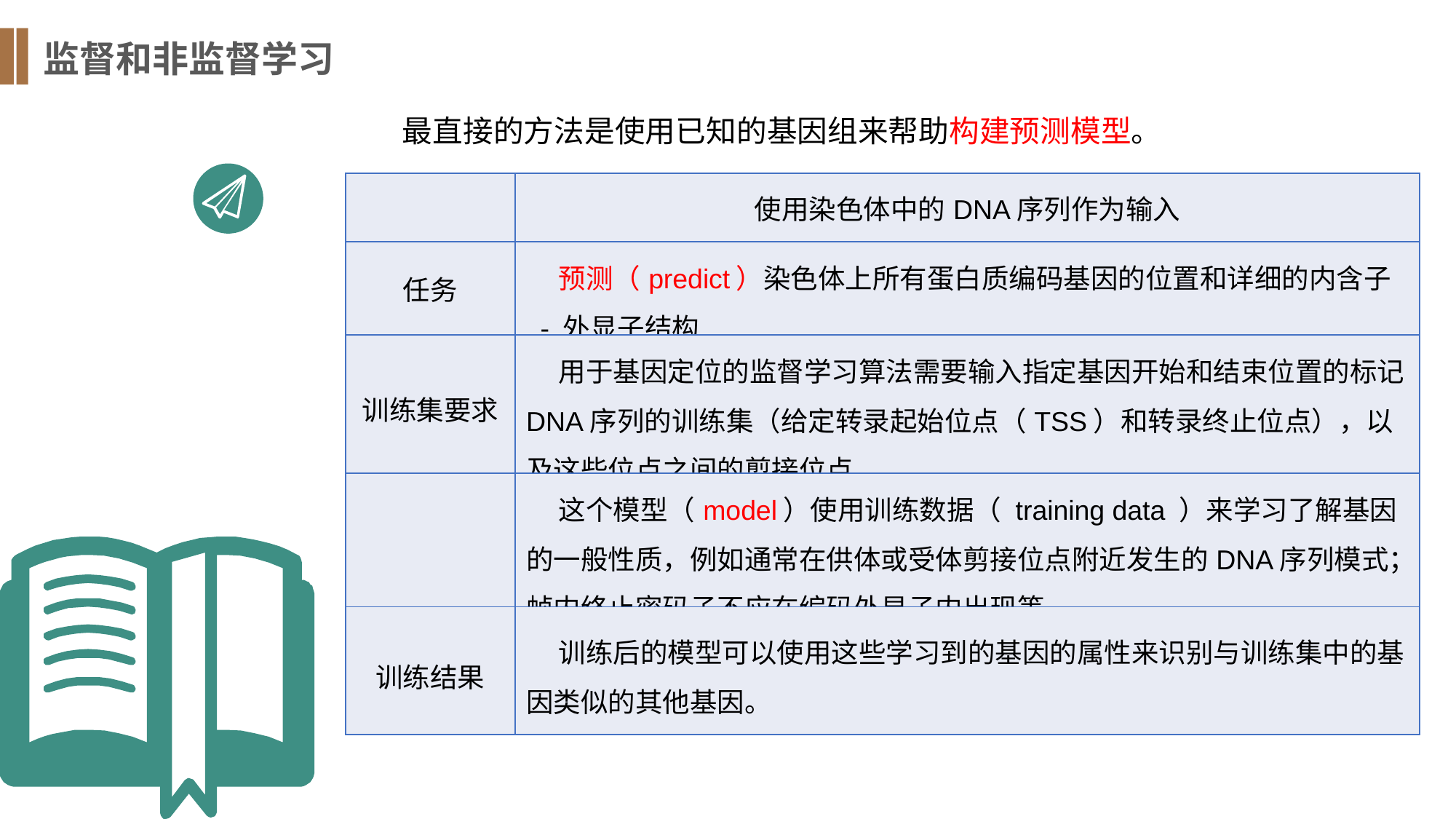

监督和非监督学习
	最直接的方法是使用已知的基因组来帮助构建预测模型。

|  | 使用染色体中的DNA序列作为输入 |
| --- | --- |
| 任务 | 预测（predict）染色体上所有蛋白质编码基因的位置和详细的内含子 - 外显子结构 |
| 训练集要求 | 用于基因定位的监督学习算法需要输入指定基因开始和结束位置的标记DNA序列的训练集（给定转录起始位点（TSS）和转录终止位点），以及这些位点之间的剪接位点。 |
|  | 这个模型（model）使用训练数据（ training data ）来学习了解基因的一般性质，例如通常在供体或受体剪接位点附近发生的DNA序列模式；帧内终止密码子不应在编码外显子内出现等 |
| 训练结果 | 训练后的模型可以使用这些学习到的基因的属性来识别与训练集中的基因类似的其他基因。 |